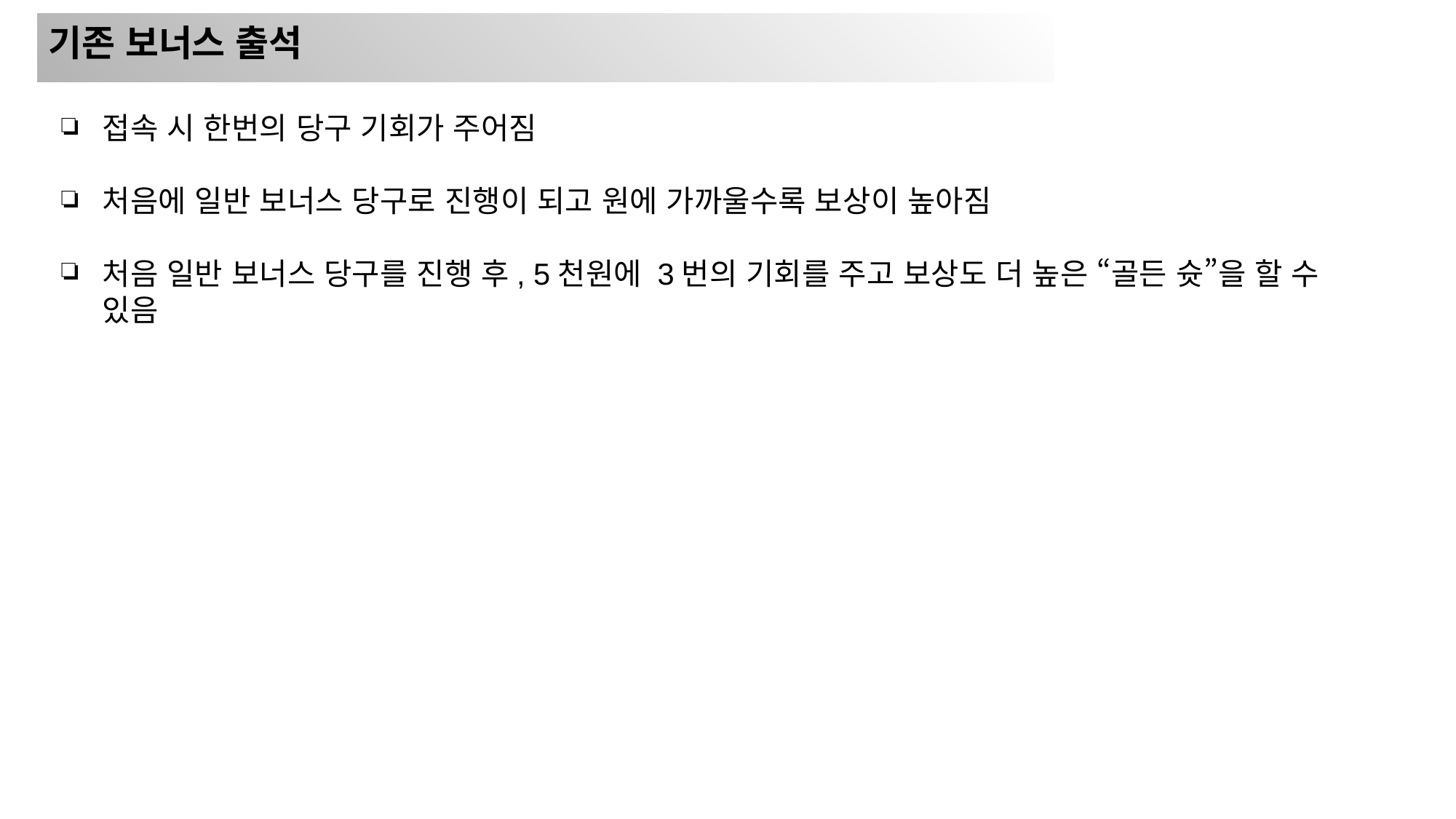

기존 보너스 출석
접속 시 한번의 당구 기회가 주어짐

처음에 일반 보너스 당구로 진행이 되고 원에 가까울수록 보상이 높아짐

처음 일반 보너스 당구를 진행 후, 5천원에 3번의 기회를 주고 보상도 더 높은 “골든 슛”을 할 수 있음